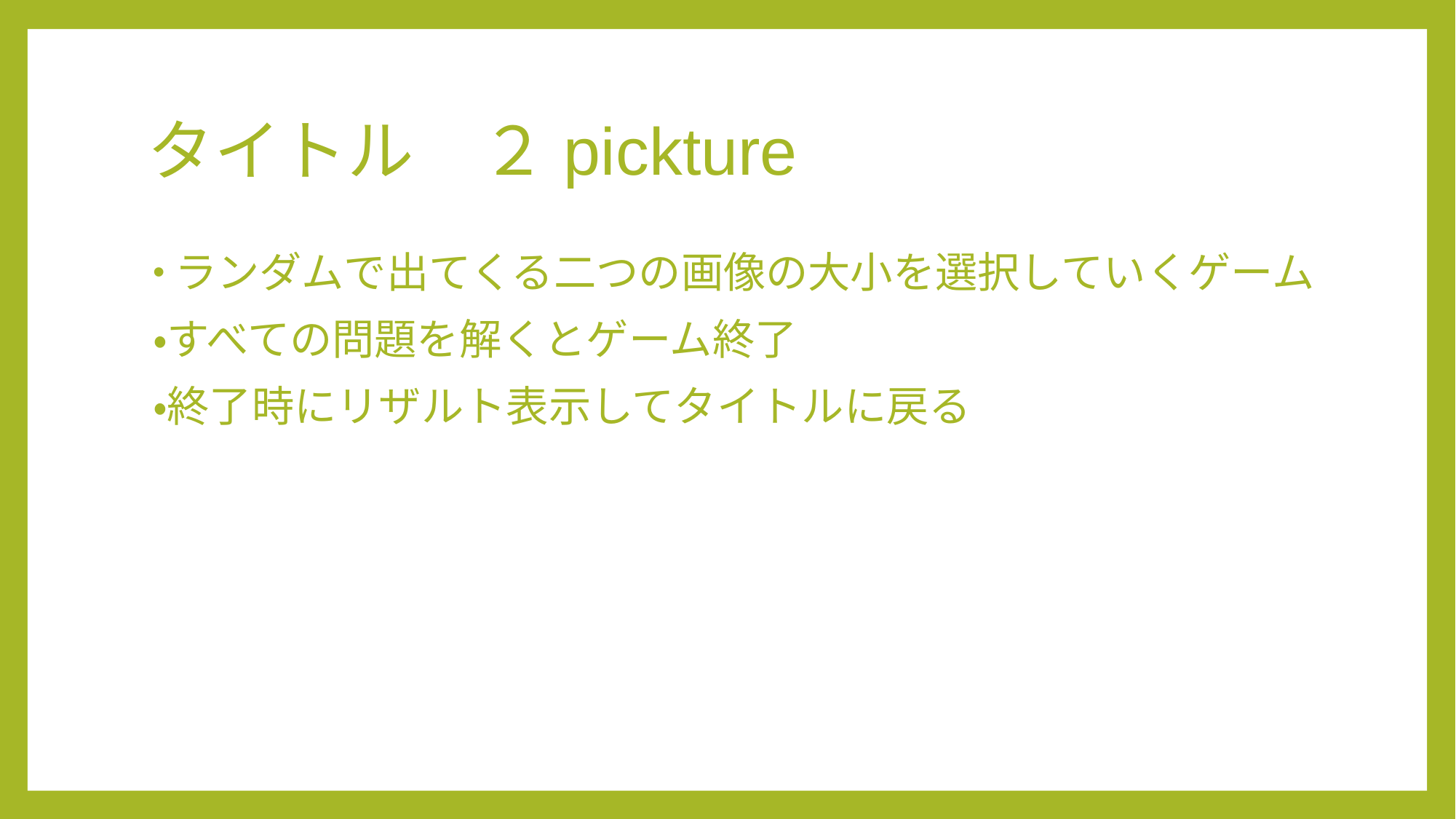

# タイトル　２pickture
ランダムで出てくる二つの画像の大小を選択していくゲーム
・すべての問題を解くとゲーム終了
・終了時にリザルト表示してタイトルに戻る